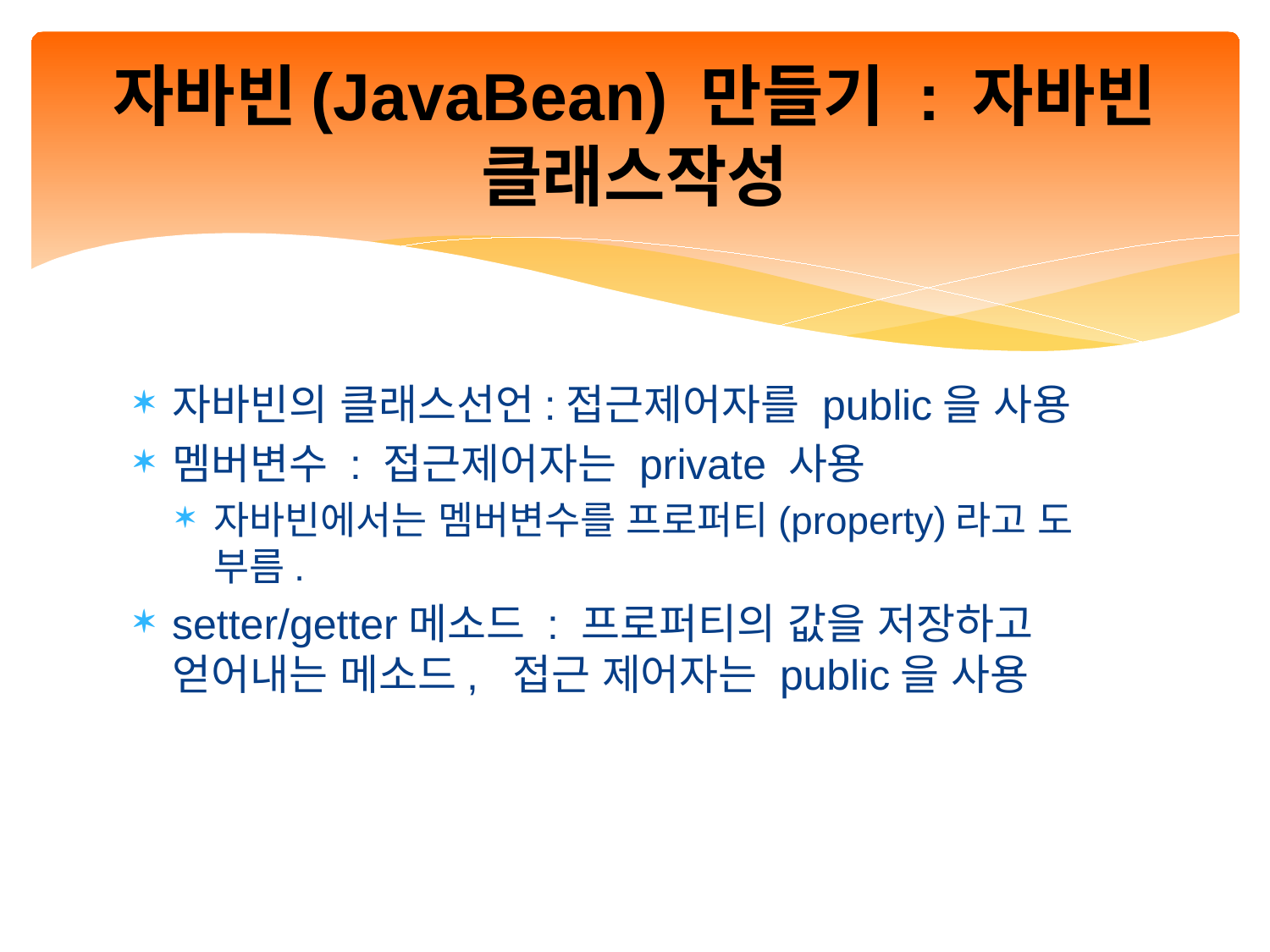

# 자바빈(JavaBean) 만들기 : 자바빈 클래스작성
자바빈의 클래스선언:접근제어자를 public을 사용
멤버변수 : 접근제어자는 private 사용
자바빈에서는 멤버변수를 프로퍼티(property)라고 도 부름.
setter/getter메소드 : 프로퍼티의 값을 저장하고 얻어내는 메소드,  접근 제어자는 public을 사용